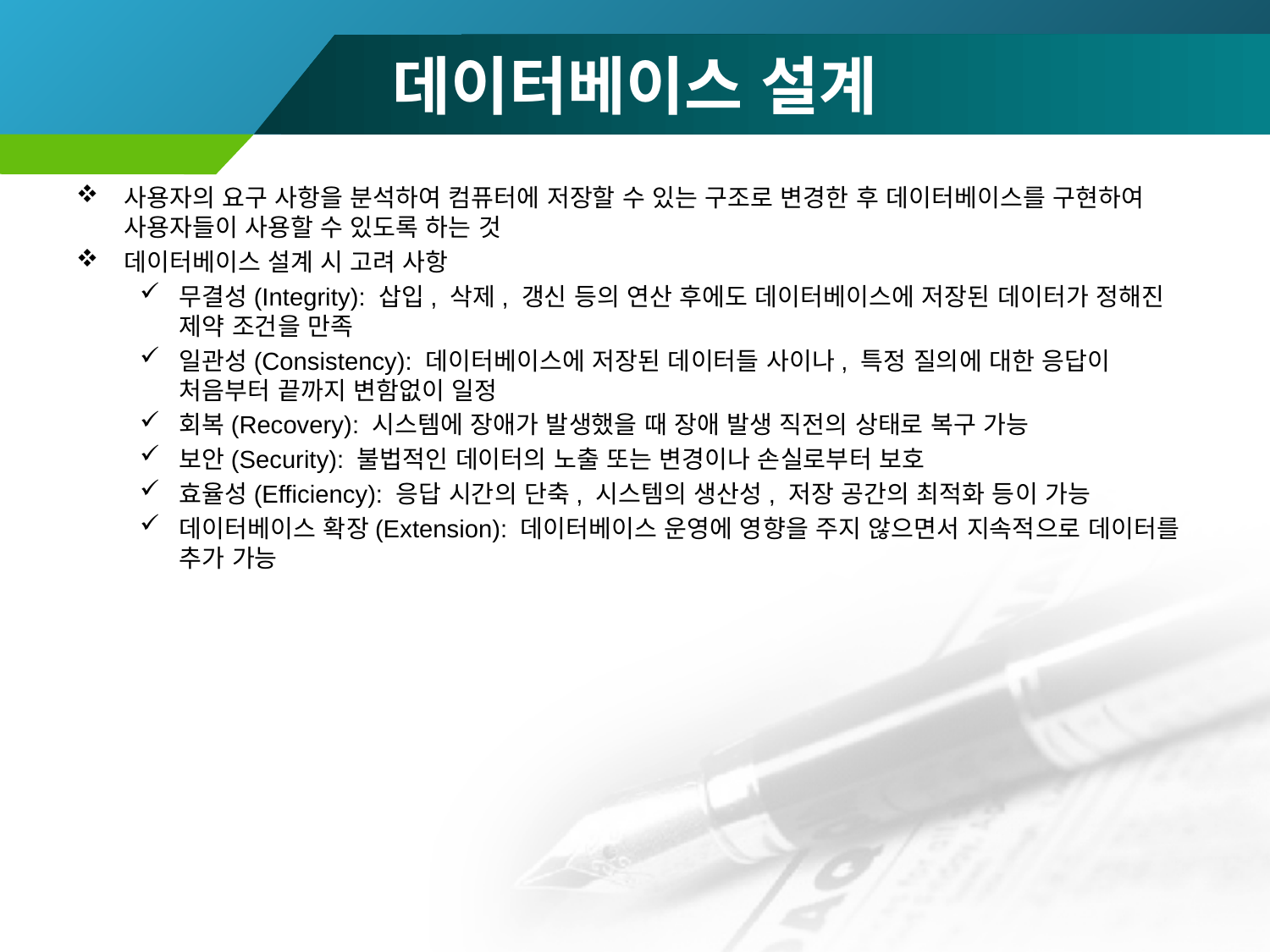

# 데이터베이스 설계
사용자의 요구 사항을 분석하여 컴퓨터에 저장할 수 있는 구조로 변경한 후 데이터베이스를 구현하여 사용자들이 사용할 수 있도록 하는 것
데이터베이스 설계 시 고려 사항
무결성(Integrity): 삽입, 삭제, 갱신 등의 연산 후에도 데이터베이스에 저장된 데이터가 정해진 제약 조건을 만족
일관성(Consistency): 데이터베이스에 저장된 데이터들 사이나, 특정 질의에 대한 응답이 처음부터 끝까지 변함없이 일정
회복(Recovery): 시스템에 장애가 발생했을 때 장애 발생 직전의 상태로 복구 가능
보안(Security): 불법적인 데이터의 노출 또는 변경이나 손실로부터 보호
효율성(Efficiency): 응답 시간의 단축, 시스템의 생산성, 저장 공간의 최적화 등이 가능
데이터베이스 확장(Extension): 데이터베이스 운영에 영향을 주지 않으면서 지속적으로 데이터를 추가 가능